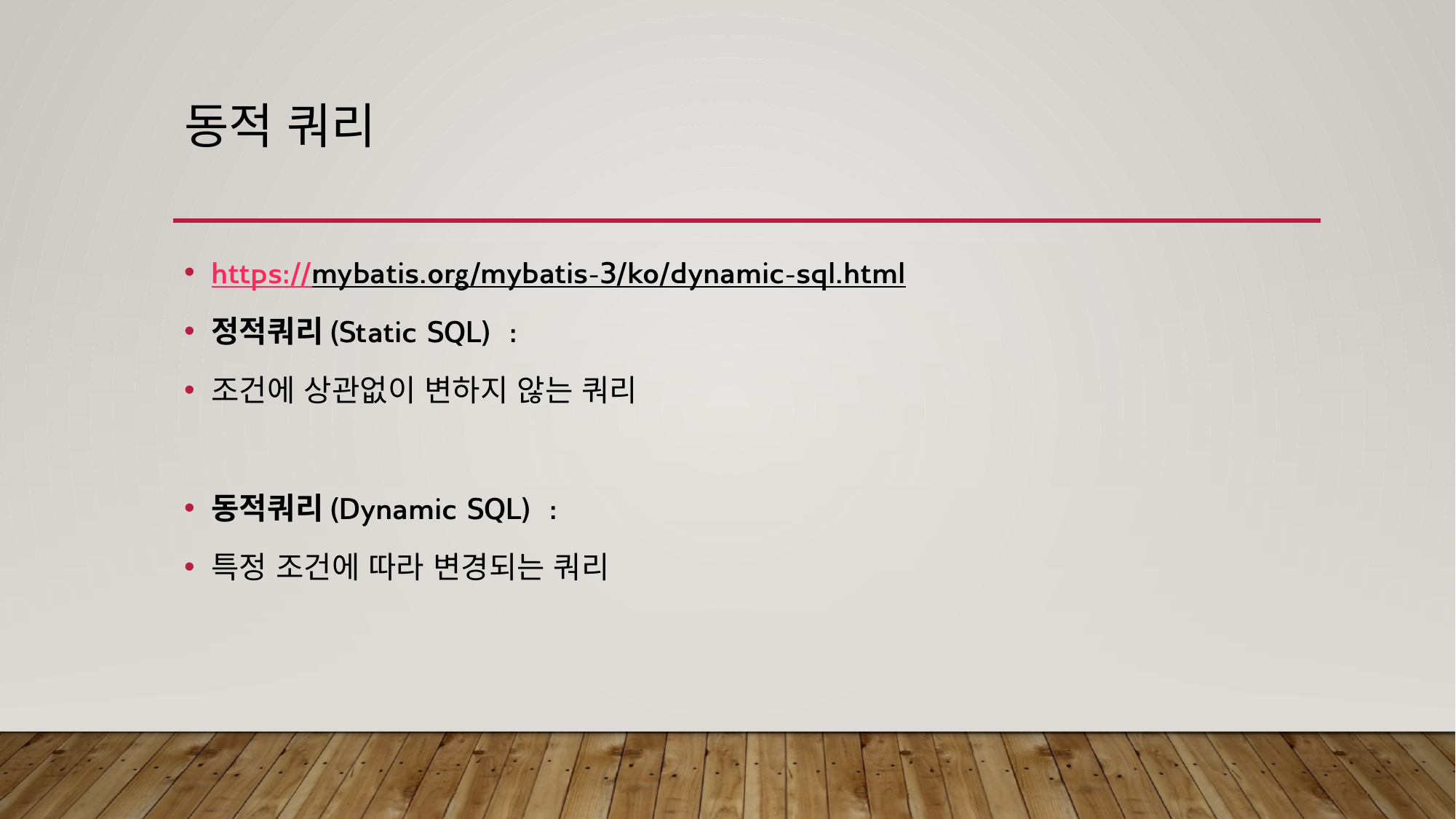

# 동적 쿼리
https://mybatis.org/mybatis-3/ko/dynamic-sql.html
정적쿼리(Static SQL)  :
조건에 상관없이 변하지 않는 쿼리

동적쿼리(Dynamic SQL)  :
특정 조건에 따라 변경되는 쿼리